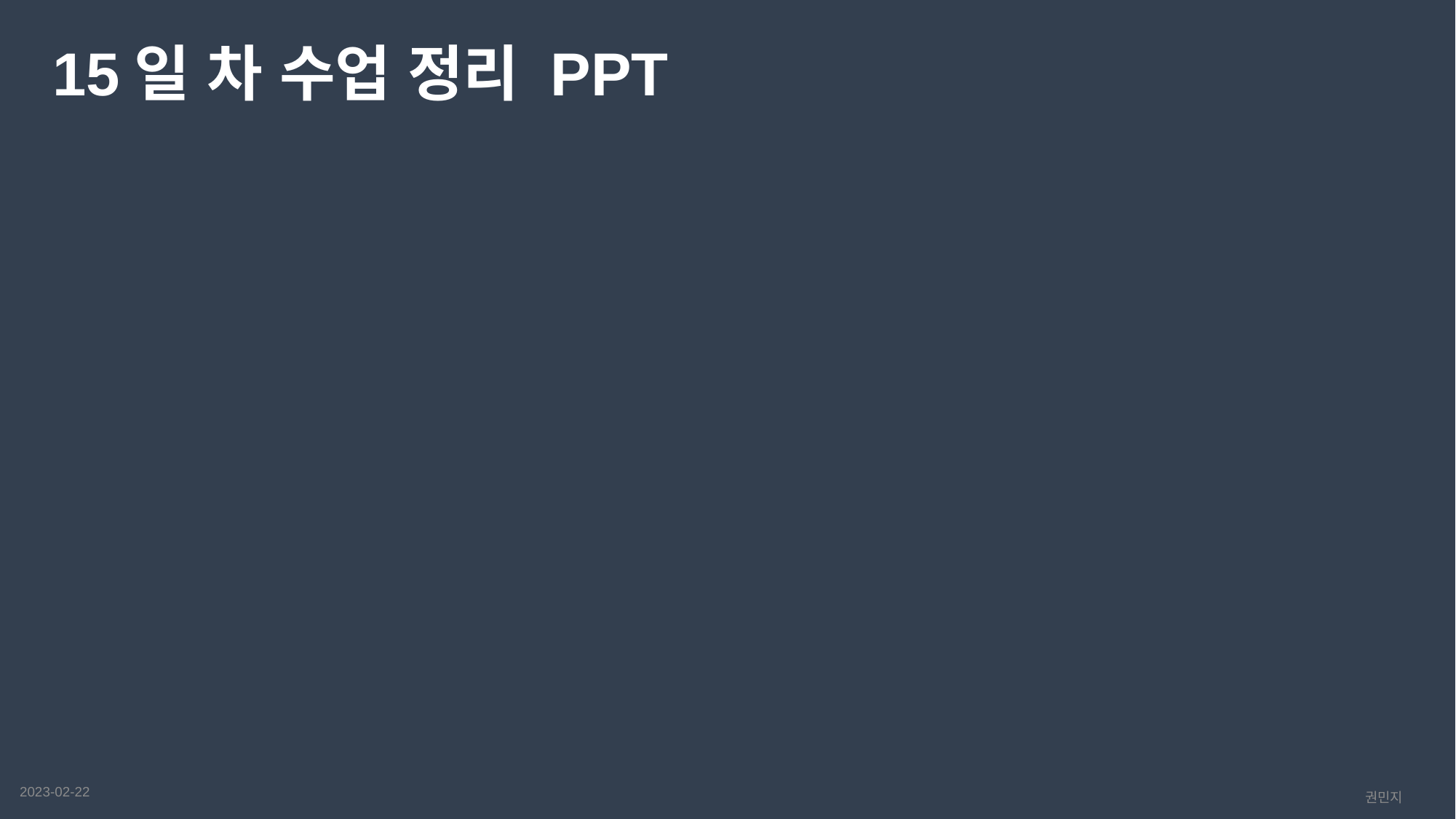

15일 차 수업 정리 PPT
2023-02-22
권민지